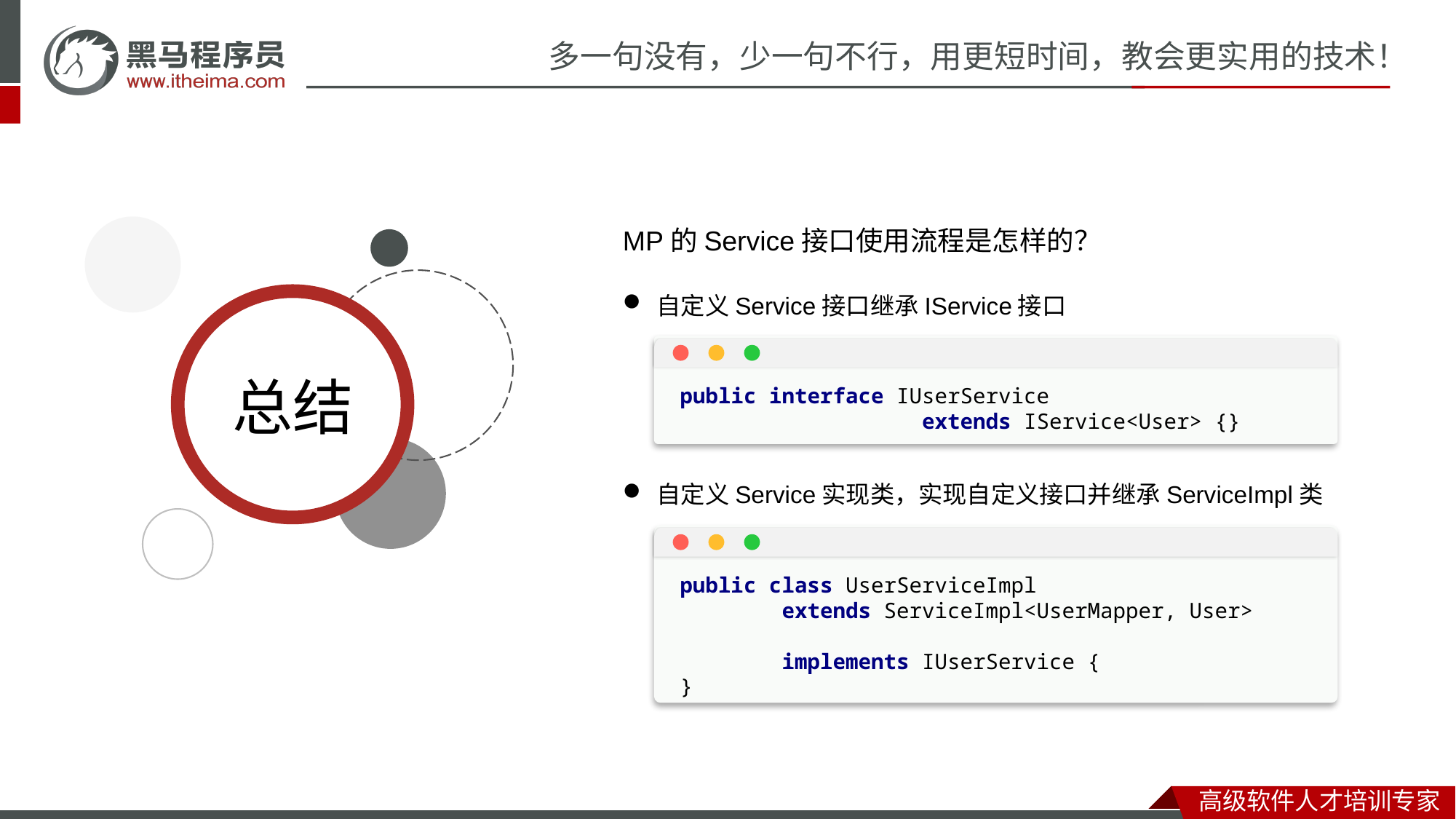

MP的Service接口使用流程是怎样的？
自定义Service接口继承IService接口

自定义Service实现类，实现自定义接口并继承ServiceImpl类

public interface IUserService
                   extends IService<User> {}

public class UserServiceImpl
        extends ServiceImpl<UserMapper, User>
        implements IUserService {
}